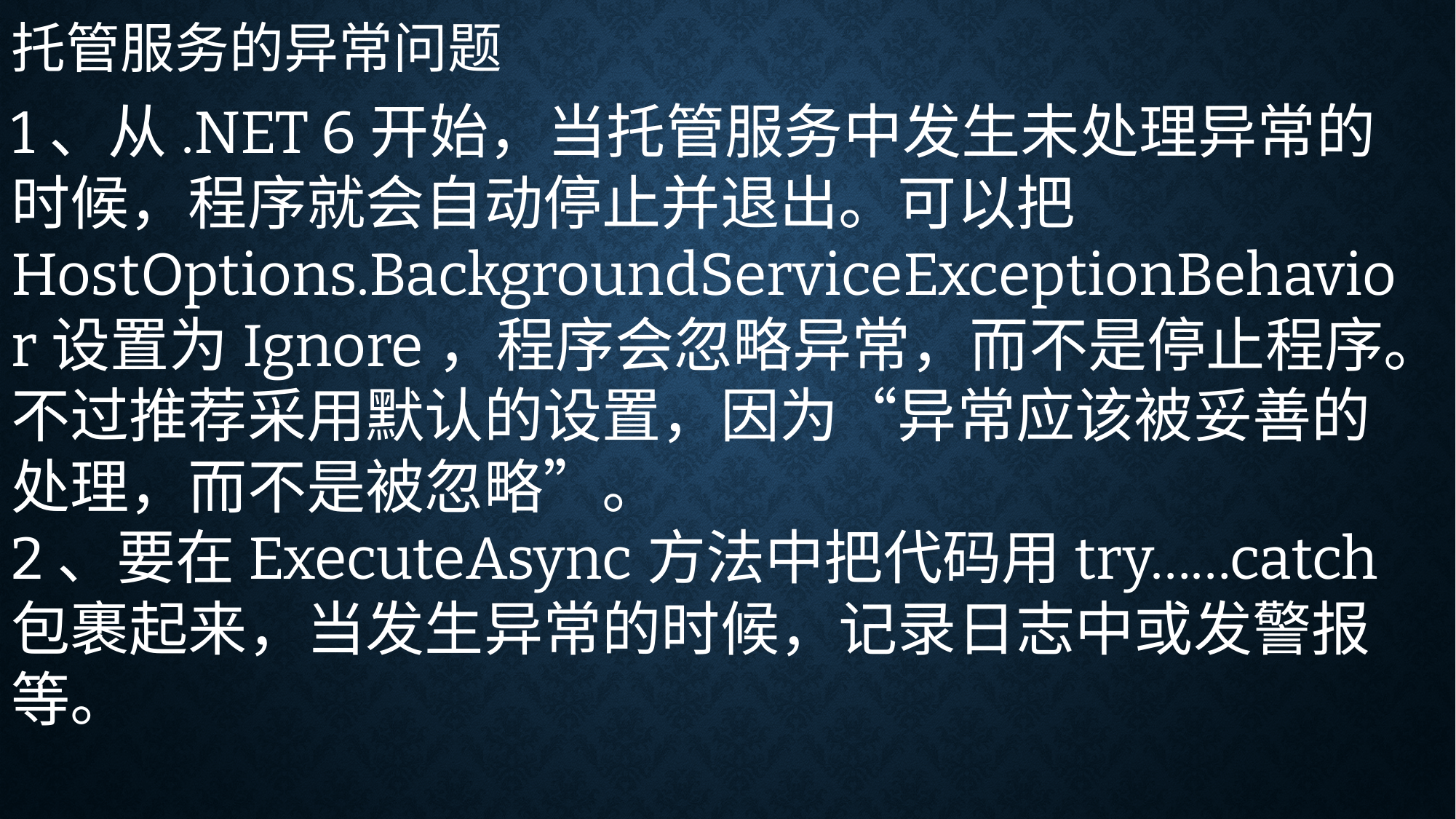

托管服务的异常问题
1、从.NET 6开始，当托管服务中发生未处理异常的时候，程序就会自动停止并退出。可以把HostOptions.BackgroundServiceExceptionBehavior设置为Ignore，程序会忽略异常，而不是停止程序。不过推荐采用默认的设置，因为“异常应该被妥善的处理，而不是被忽略”。
2、要在ExecuteAsync方法中把代码用try……catch包裹起来，当发生异常的时候，记录日志中或发警报等。